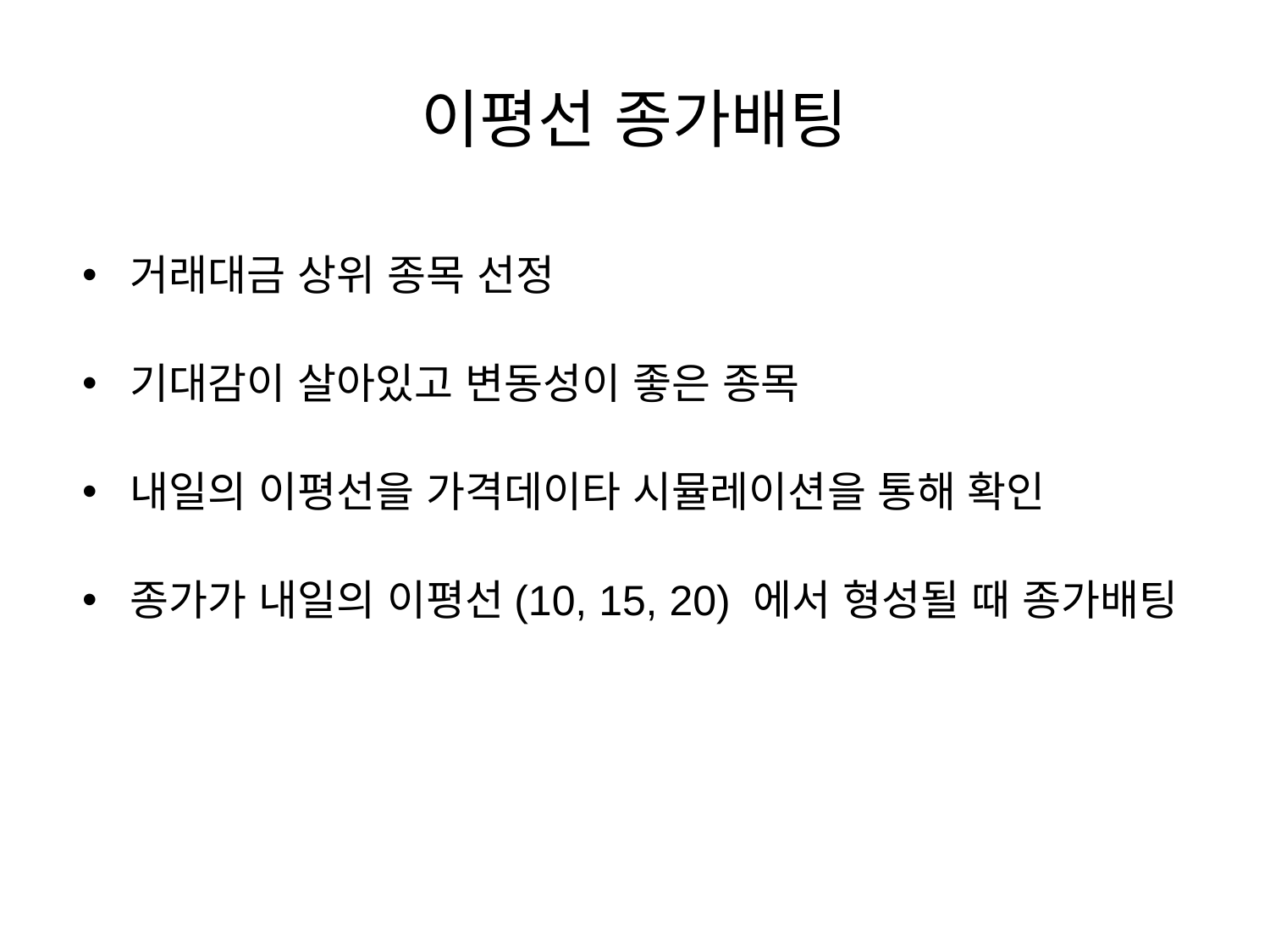

# 이평선 종가배팅
거래대금 상위 종목 선정

기대감이 살아있고 변동성이 좋은 종목

내일의 이평선을 가격데이타 시뮬레이션을 통해 확인

종가가 내일의 이평선(10, 15, 20) 에서 형성될 때 종가배팅